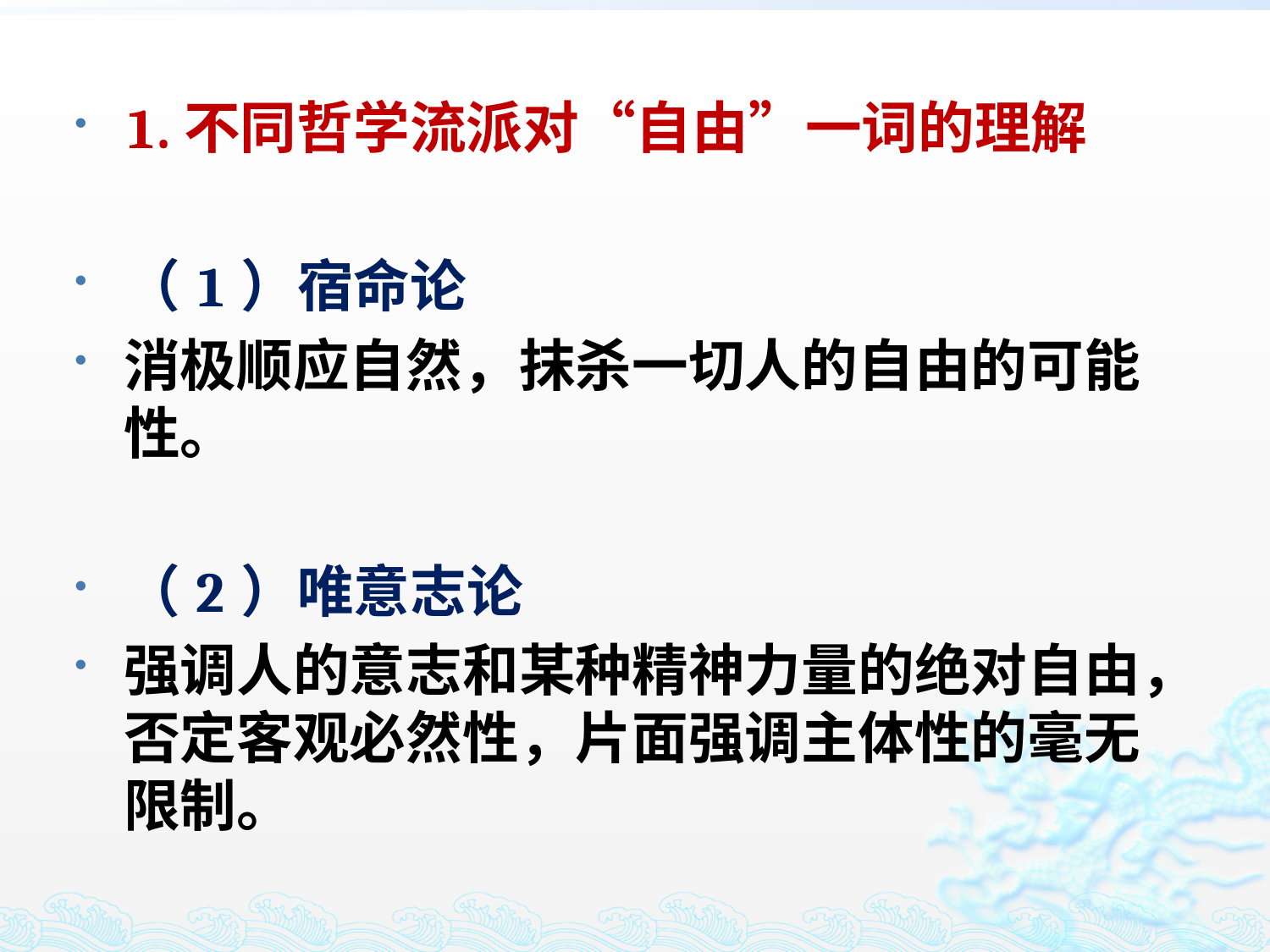

1.不同哲学流派对“自由”一词的理解

（1）宿命论
消极顺应自然，抹杀一切人的自由的可能性。

（2）唯意志论
强调人的意志和某种精神力量的绝对自由，否定客观必然性，片面强调主体性的毫无限制。